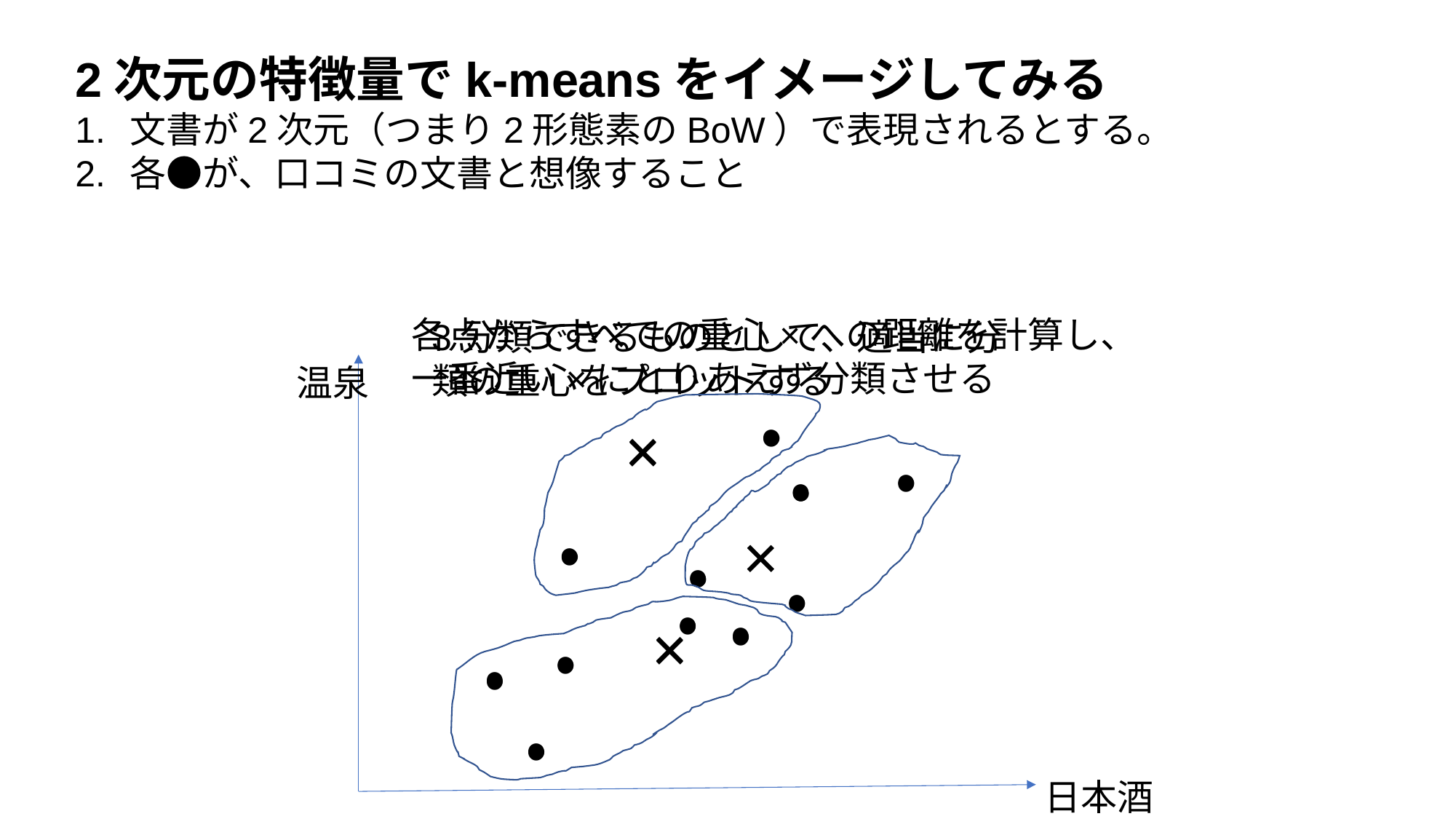

2次元の特徴量でk-meansをイメージしてみる
文書が2次元（つまり2形態素のBoW）で表現されるとする。
各●が、口コミの文書と想像すること
各点からすべての重心×への距離を計算し、一番近い×にとりあえず分類させる
3分類できるものとして、適当に分類の重心をプロットする
温泉

×
●

●
●
×
●
●
●
●

×
●
●
●
●
●
×
●
●
●
×
●
●
●
●
×
●
●
●
●
●
●
●
●
●
●
●
●
●
●
日本酒